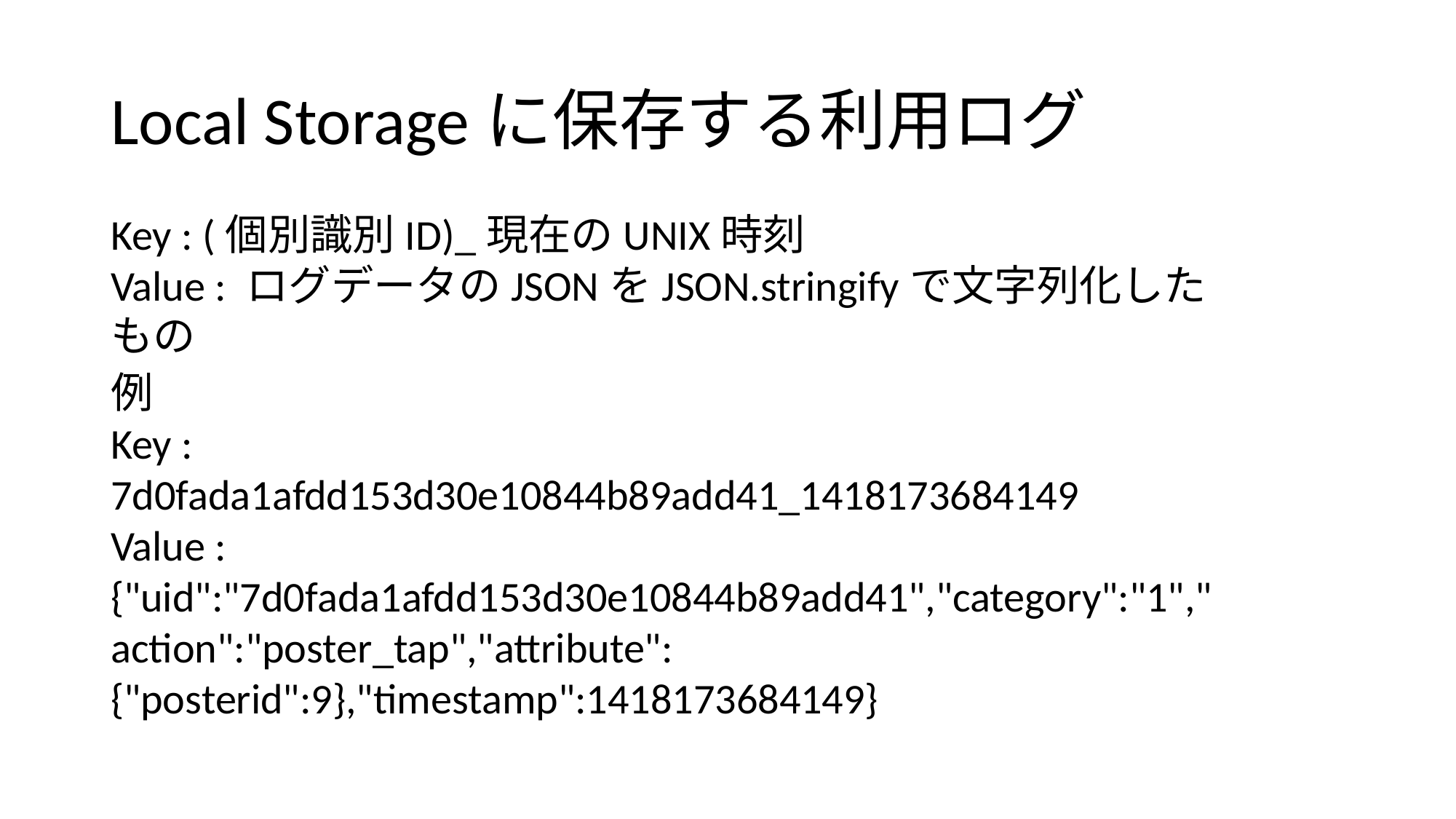

# Local Storageに保存する利用ログ
Key : (個別識別ID)_現在のUNIX時刻
Value : ログデータのJSONをJSON.stringifyで文字列化したもの
例
Key :
7d0fada1afdd153d30e10844b89add41_1418173684149
Value : {"uid":"7d0fada1afdd153d30e10844b89add41","category":"1","action":"poster_tap","attribute":{"posterid":9},"timestamp":1418173684149}